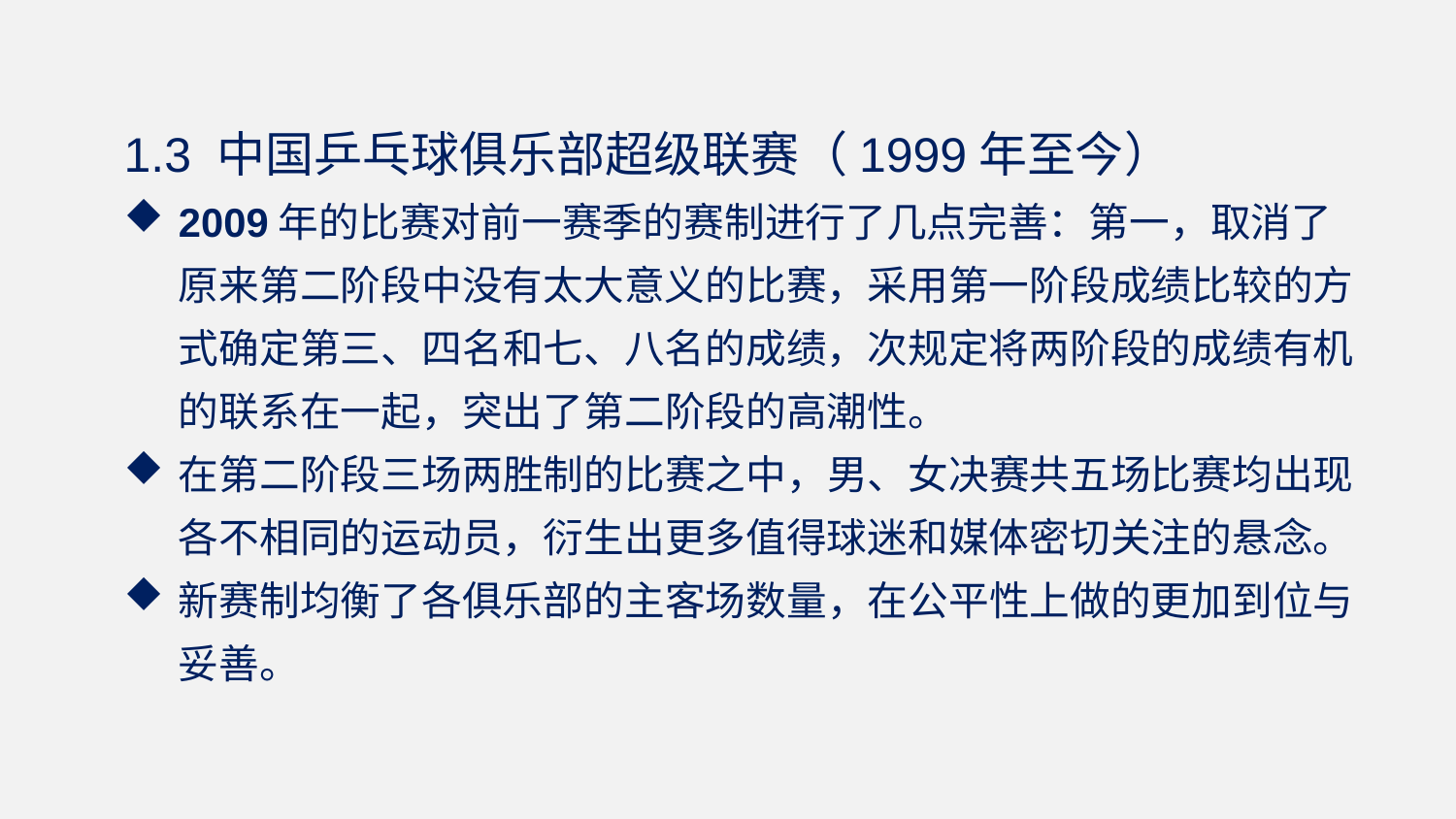

1.3 中国乒乓球俱乐部超级联赛（1999年至今）
2009年的比赛对前一赛季的赛制进行了几点完善：第一，取消了原来第二阶段中没有太大意义的比赛，采用第一阶段成绩比较的方式确定第三、四名和七、八名的成绩，次规定将两阶段的成绩有机的联系在一起，突出了第二阶段的高潮性。
在第二阶段三场两胜制的比赛之中，男、女决赛共五场比赛均出现各不相同的运动员，衍生出更多值得球迷和媒体密切关注的悬念。
新赛制均衡了各俱乐部的主客场数量，在公平性上做的更加到位与妥善。